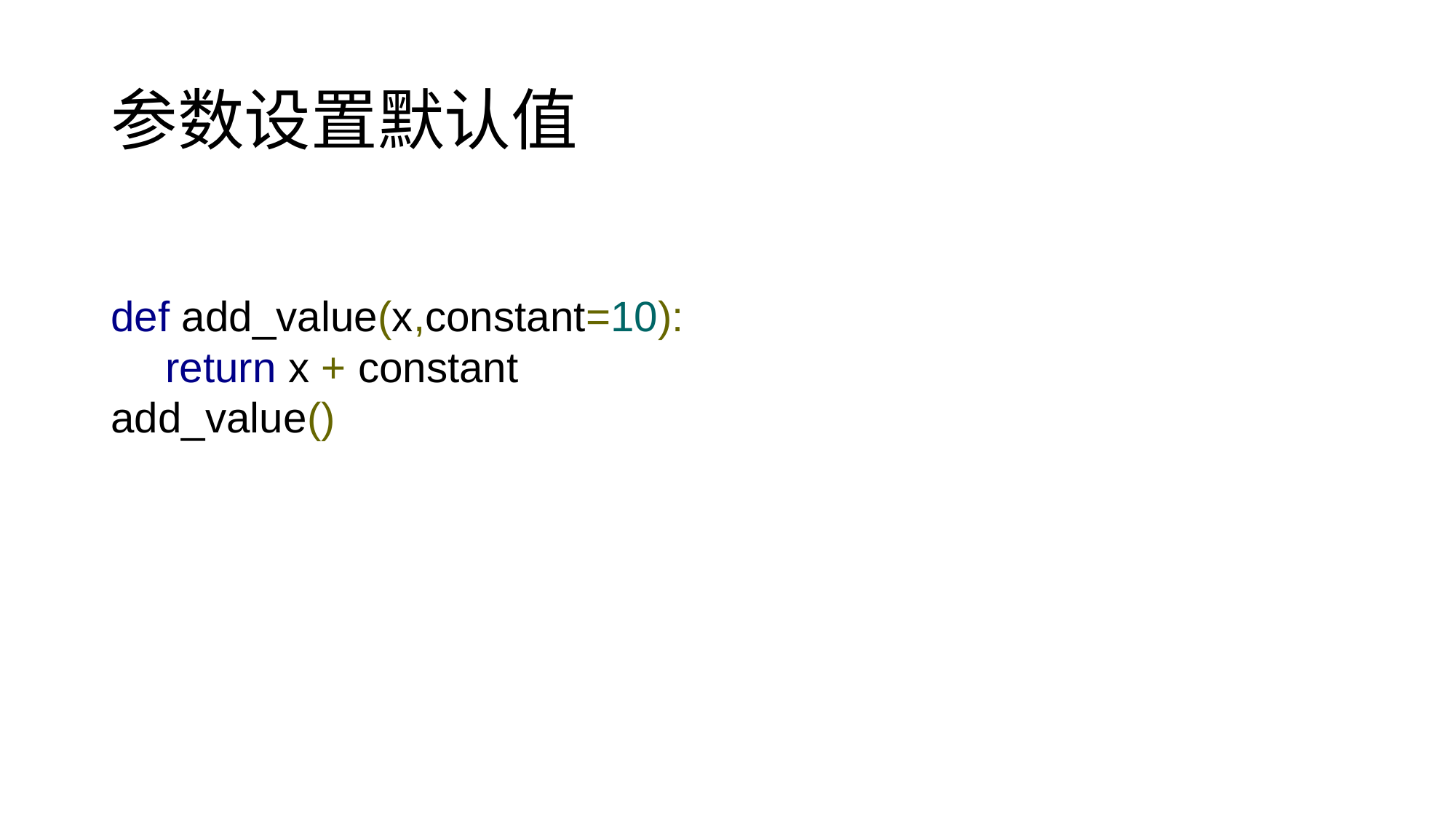

# 参数设置默认值

def add_value(x,constant=10):
return x + constant
add_value()